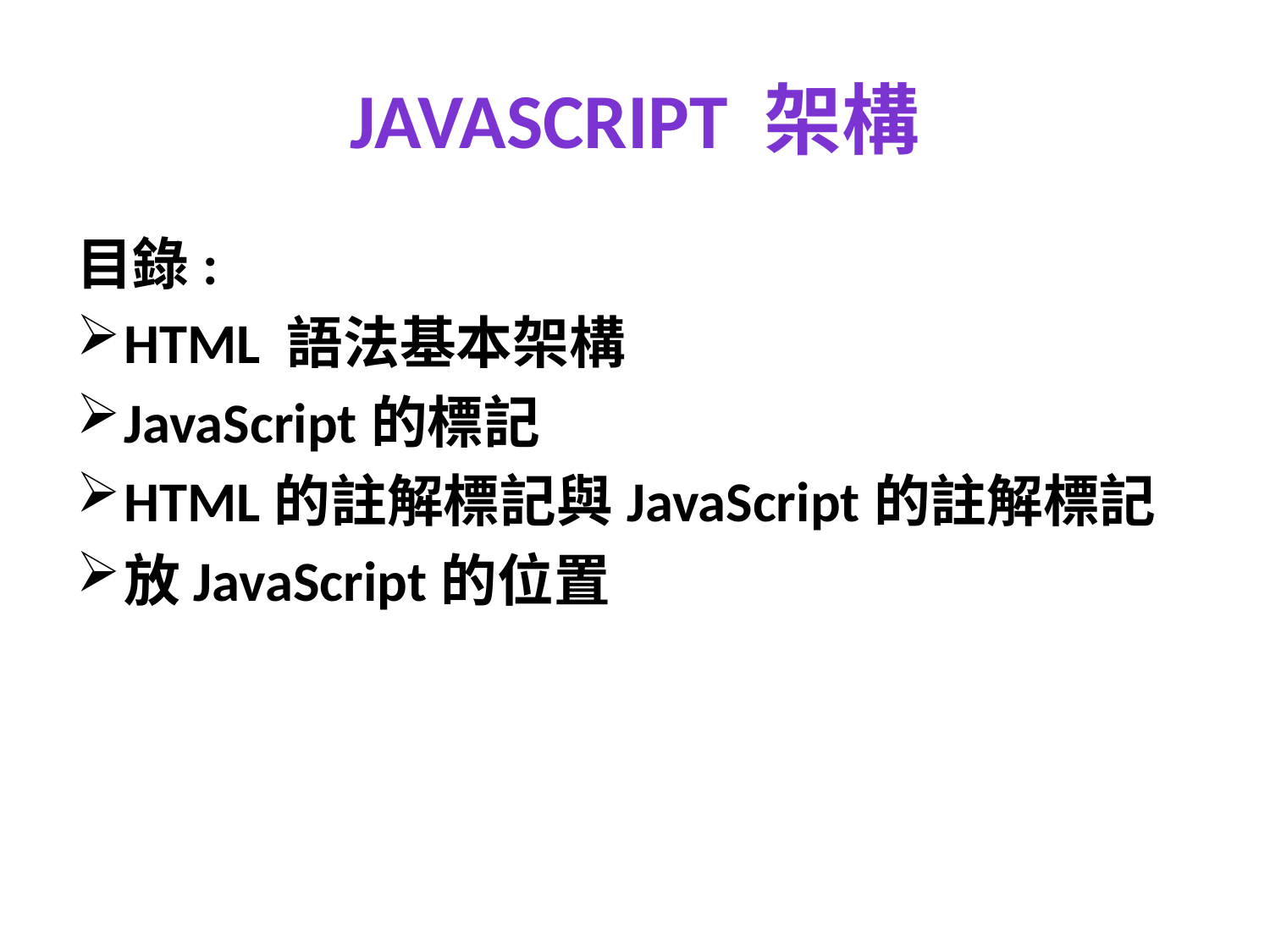

# JavaScript 架構
目錄:
HTML 語法基本架構
JavaScript的標記
HTML的註解標記與JavaScript的註解標記
放JavaScript的位置